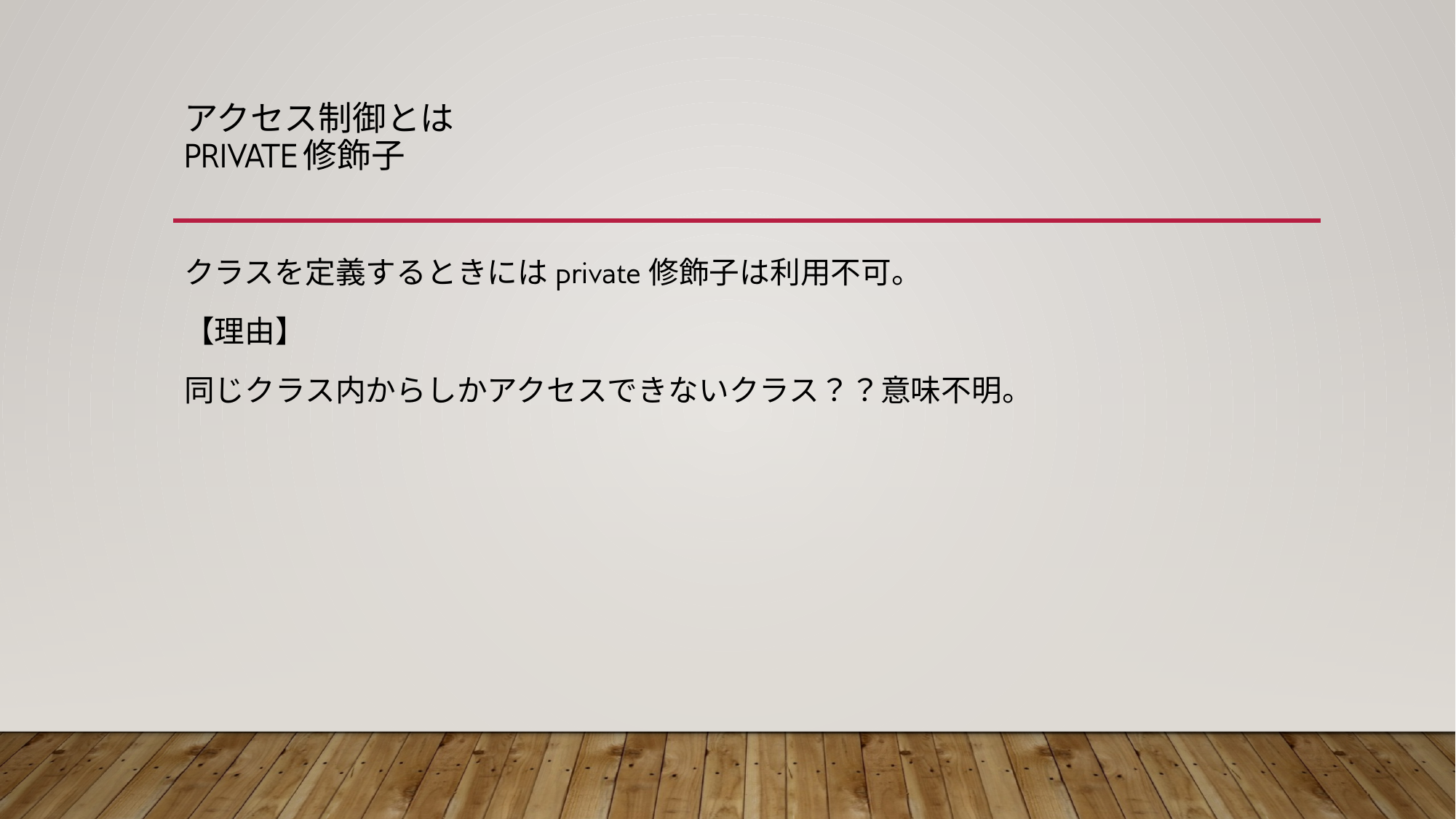

# アクセス制御とは private修飾子
クラスを定義するときにはprivate修飾子は利用不可。
【理由】
同じクラス内からしかアクセスできないクラス？？意味不明。